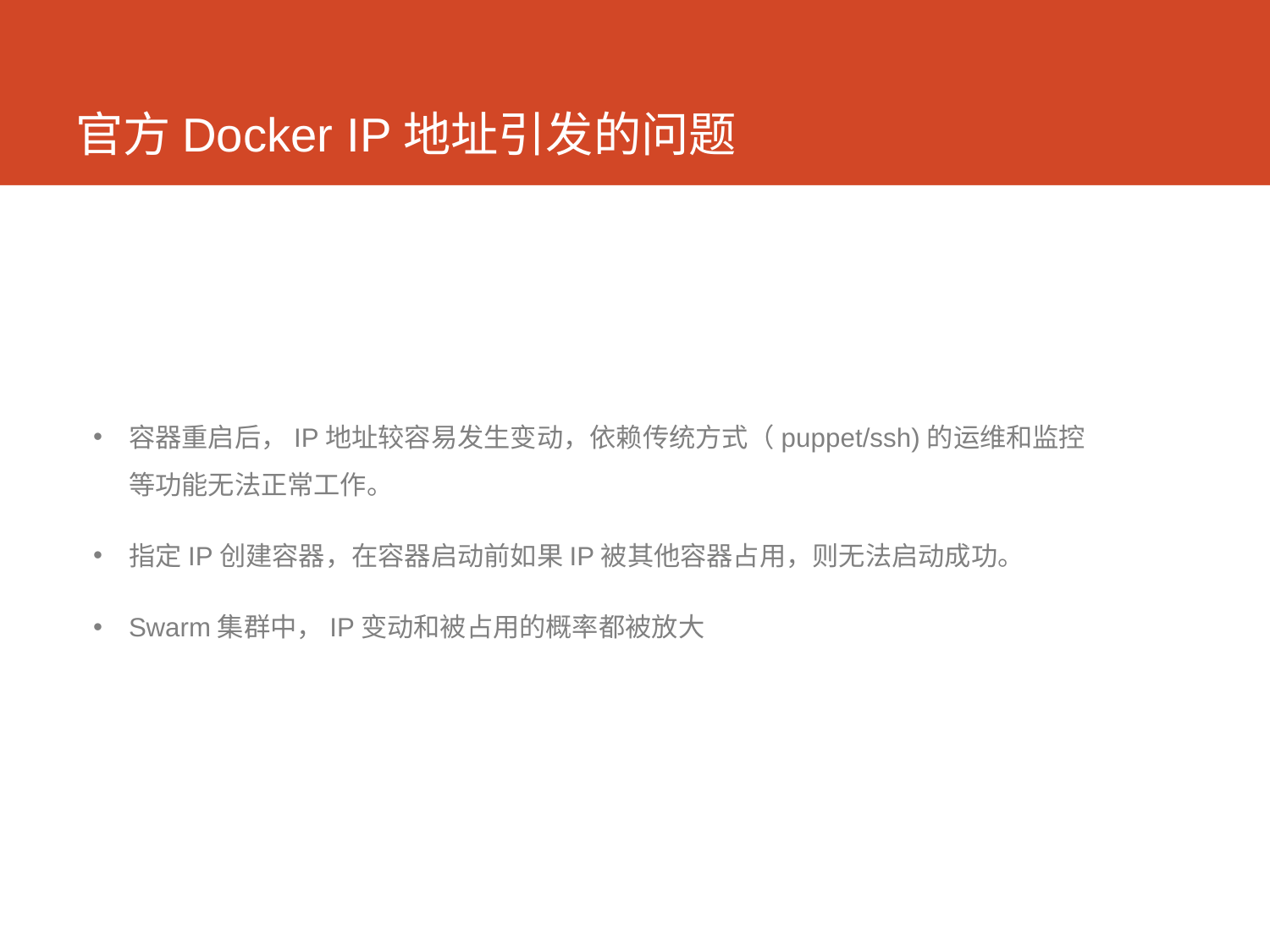

# 官方Docker IP地址引发的问题
容器重启后，IP地址较容易发生变动，依赖传统方式（puppet/ssh)的运维和监控等功能无法正常工作。
指定IP创建容器，在容器启动前如果IP被其他容器占用，则无法启动成功。
Swarm集群中，IP变动和被占用的概率都被放大